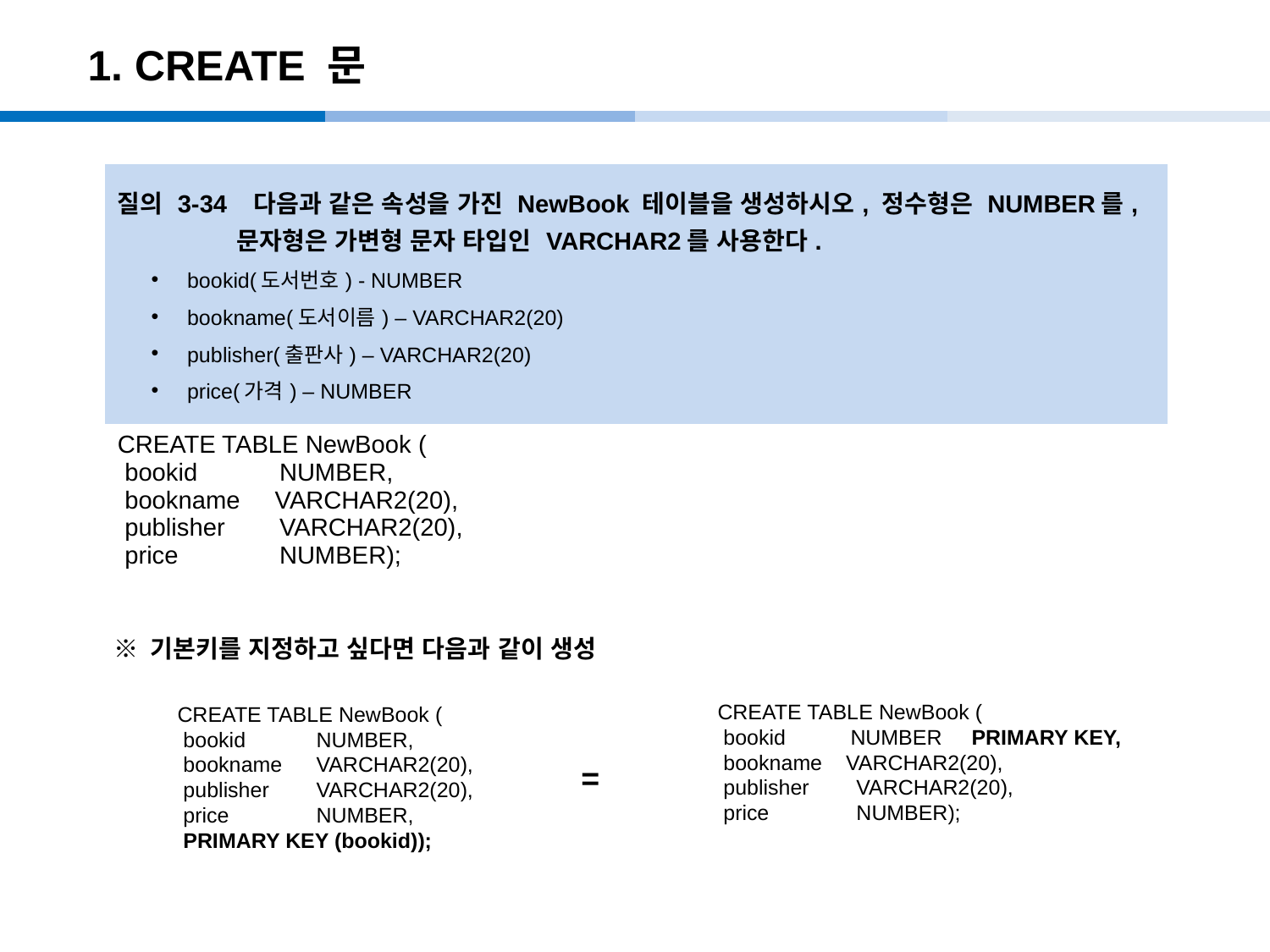

# 1. CREATE 문
| 질의 3-34 다음과 같은 속성을 가진 NewBook 테이블을 생성하시오, 정수형은 NUMBER를, 문자형은 가변형 문자 타입인 VARCHAR2를 사용한다. bookid(도서번호) - NUMBER bookname(도서이름) – VARCHAR2(20) publisher(출판사) – VARCHAR2(20) price(가격) – NUMBER |
| --- |
| CREATE TABLE NewBook ( bookid NUMBER, bookname VARCHAR2(20), publisher VARCHAR2(20), price NUMBER); |
※ 기본키를 지정하고 싶다면 다음과 같이 생성

CREATE TABLE NewBook (
 bookid 	 NUMBER 	PRIMARY KEY,
 bookname    VARCHAR2(20),
 publisher 	  VARCHAR2(20),
 price 	  NUMBER);
CREATE TABLE NewBook (
 bookid 	  NUMBER,
 bookname	  VARCHAR2(20),
 publisher 	  VARCHAR2(20),
 price 	  NUMBER,
 PRIMARY KEY (bookid));
=